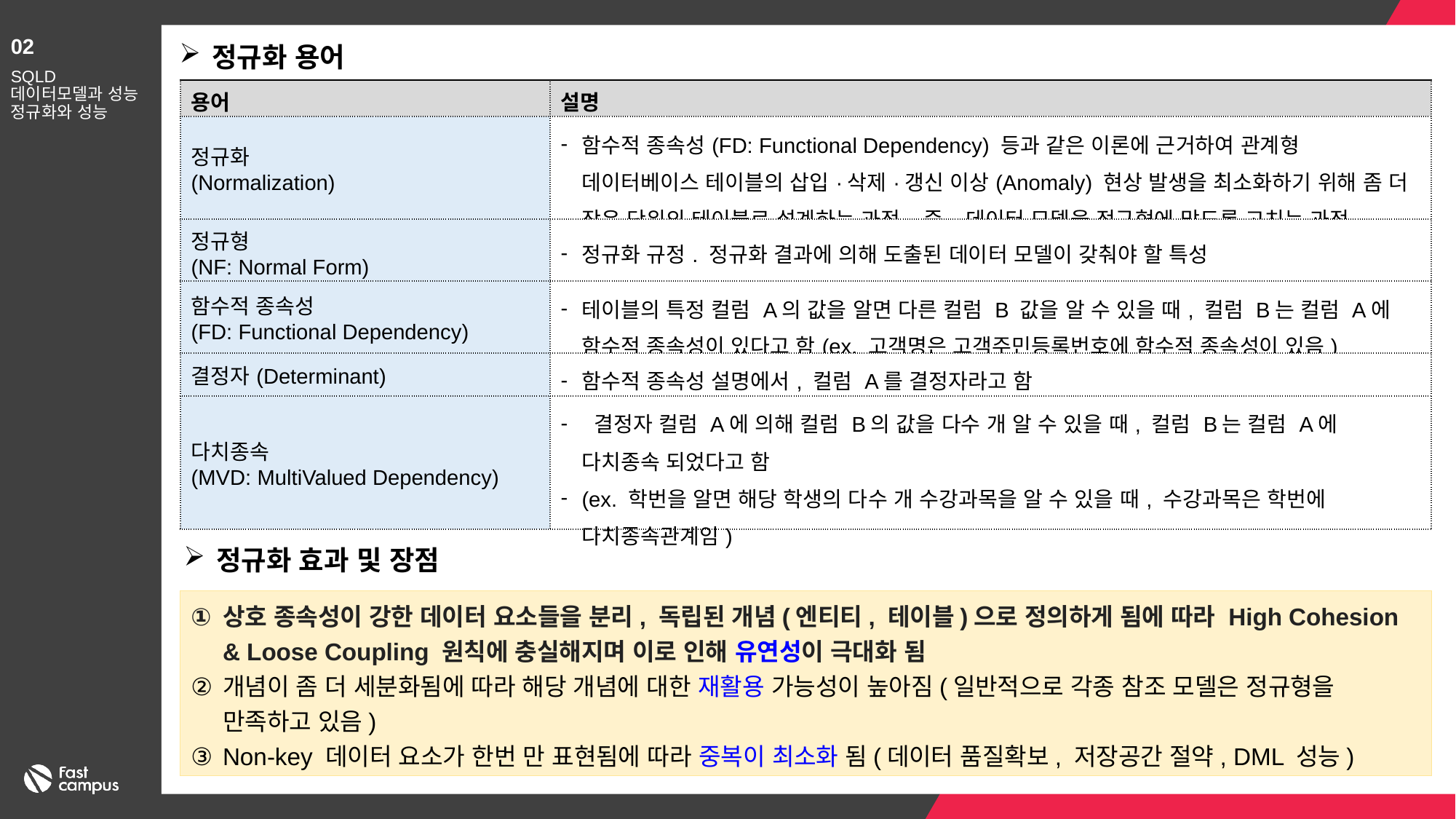

02
정규화 용어
SQLD
데이터모델과 성능
정규화와 성능

| 용어 | 설명 |
| --- | --- |
| 정규화 (Normalization) | 함수적 종속성(FD: Functional Dependency) 등과 같은 이론에 근거하여 관계형 데이터베이스 테이블의 삽입·삭제·갱신 이상(Anomaly) 현상 발생을 최소화하기 위해 좀 더 작은 단위의 테이블로 설계하는 과정. 즉, 데이터 모델을 정규형에 맞도록 고치는 과정 |
| 정규형 (NF: Normal Form) | 정규화 규정. 정규화 결과에 의해 도출된 데이터 모델이 갖춰야 할 특성 |
| 함수적 종속성 (FD: Functional Dependency) | 테이블의 특정 컬럼 A의 값을 알면 다른 컬럼 B 값을 알 수 있을 때, 컬럼 B는 컬럼 A에 함수적 종속성이 있다고 함(ex. 고객명은 고객주민등록번호에 함수적 종속성이 있음) |
| 결정자(Determinant) | 함수적 종속성 설명에서, 컬럼 A를 결정자라고 함 |
| 다치종속 (MVD: MultiValued Dependency) | 결정자 컬럼 A에 의해 컬럼 B의 값을 다수 개 알 수 있을 때, 컬럼 B는 컬럼 A에 다치종속 되었다고 함 (ex. 학번을 알면 해당 학생의 다수 개 수강과목을 알 수 있을 때, 수강과목은 학번에 다치종속관계임) |
정규화 효과 및 장점
상호 종속성이 강한 데이터 요소들을 분리, 독립된 개념(엔티티, 테이블)으로 정의하게 됨에 따라 High Cohesion & Loose Coupling 원칙에 충실해지며 이로 인해 유연성이 극대화 됨
개념이 좀 더 세분화됨에 따라 해당 개념에 대한 재활용 가능성이 높아짐(일반적으로 각종 참조 모델은 정규형을 만족하고 있음)
Non-key 데이터 요소가 한번 만 표현됨에 따라 중복이 최소화 됨(데이터 품질확보, 저장공간 절약, DML 성능)